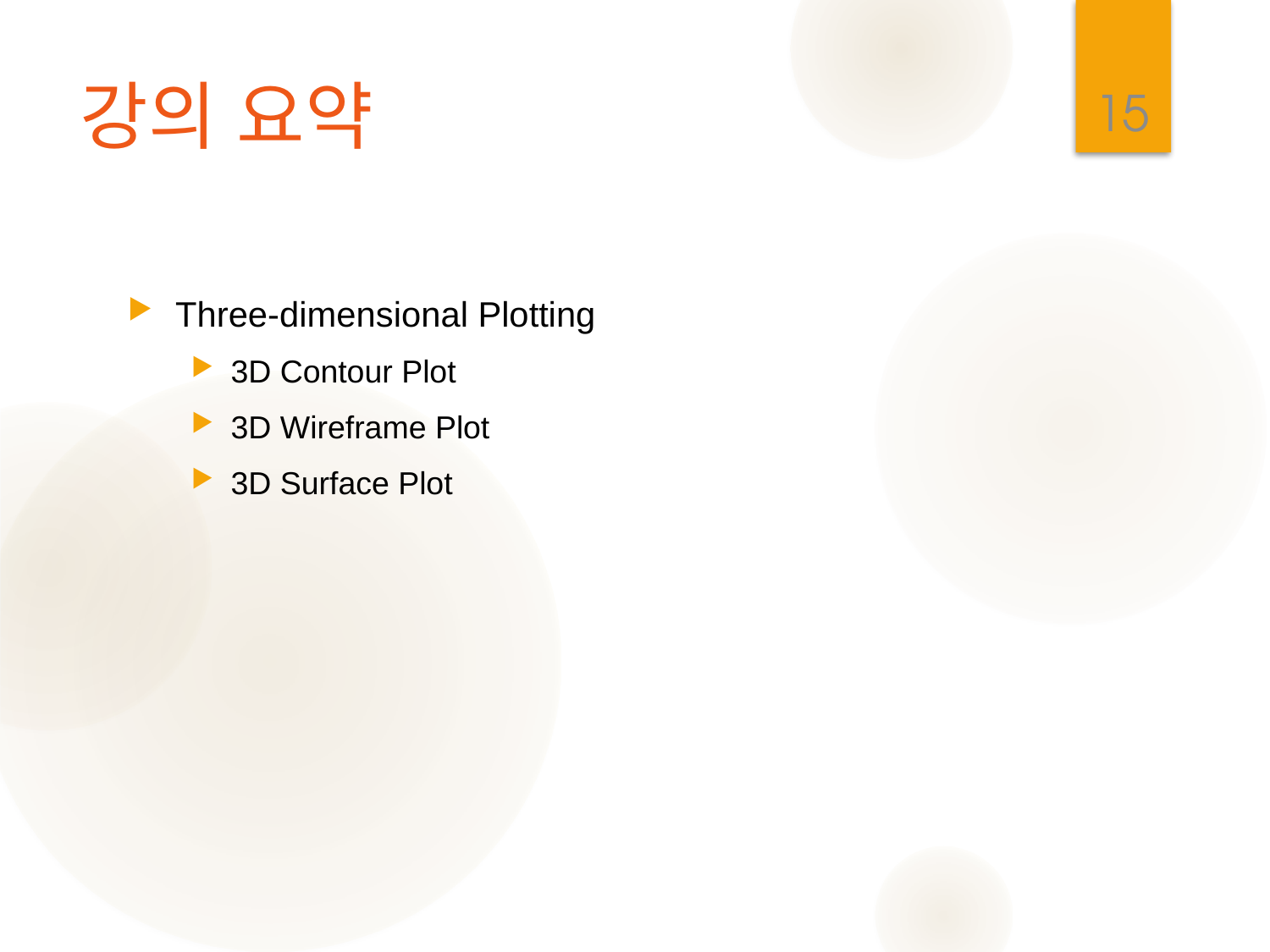

15
# 강의 요약
Three-dimensional Plotting
3D Contour Plot
3D Wireframe Plot
3D Surface Plot